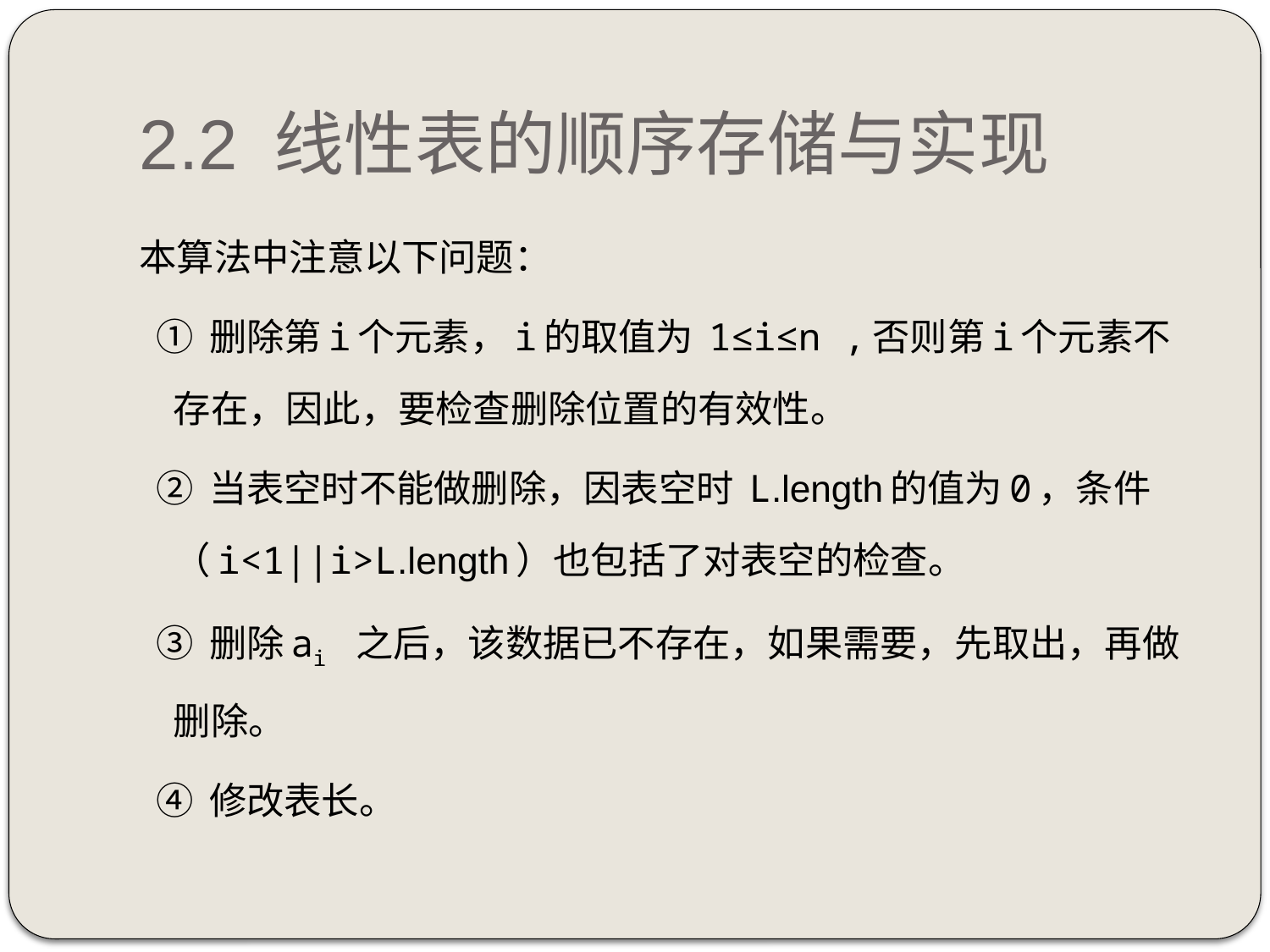

# 2.2 线性表的顺序存储与实现
本算法中注意以下问题：
  ① 删除第i个元素，i的取值为 1≤i≤n ,否则第i个元素不存在，因此，要检查删除位置的有效性。
  ② 当表空时不能做删除，因表空时 L.length的值为0，条件（i<1||i>L.length）也包括了对表空的检查。
  ③ 删除ai 之后，该数据已不存在，如果需要，先取出，再做删除。
  ④ 修改表长。